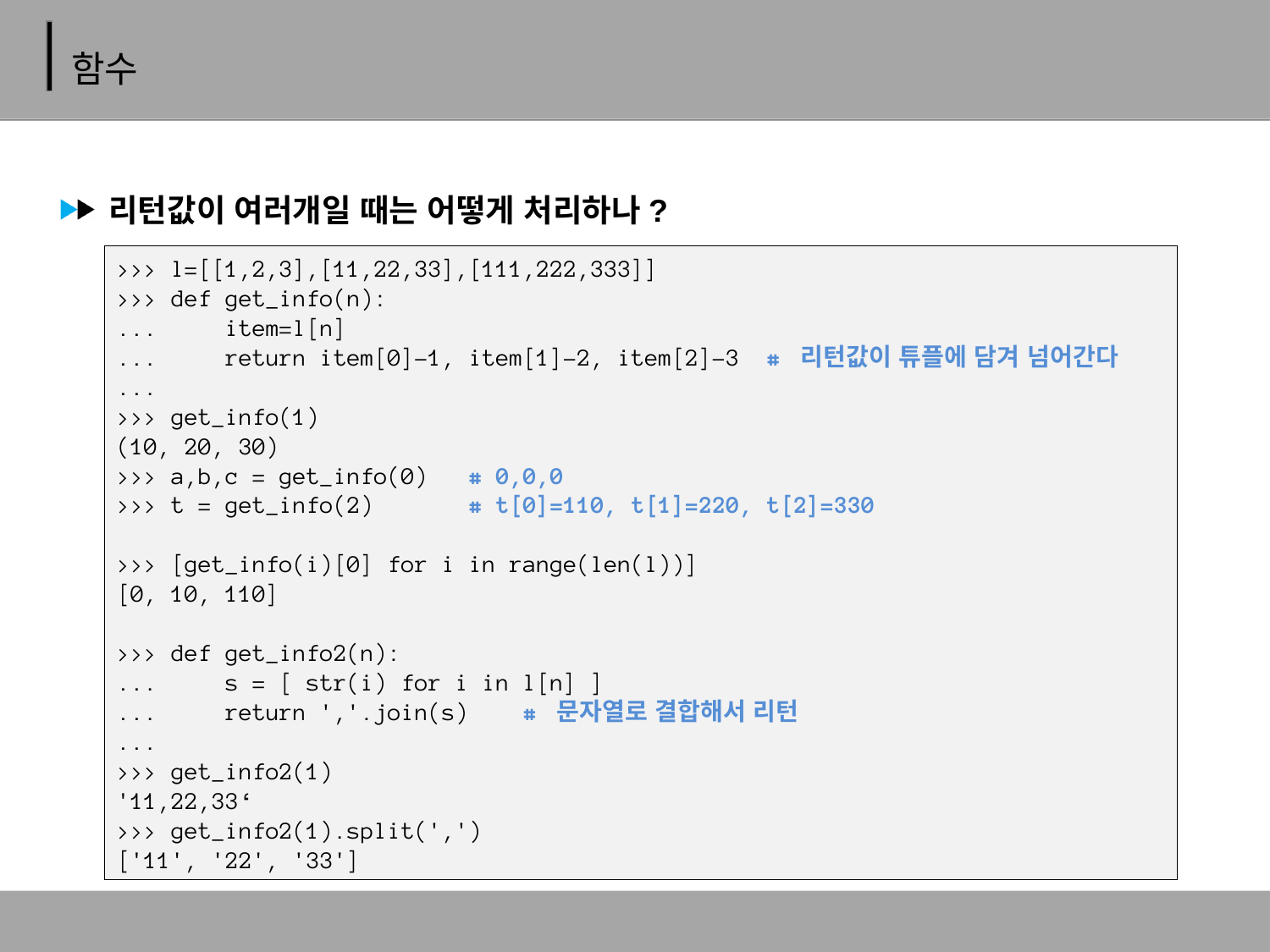

# 함수
리턴값이 여러개일 때는 어떻게 처리하나?
>>> l=[[1,2,3],[11,22,33],[111,222,333]]
>>> def get_info(n):
...     item=l[n]
...     return item[0]-1, item[1]-2, item[2]-3  # 리턴값이 튜플에 담겨 넘어간다
...
>>> get_info(1)
(10, 20, 30)
>>> a,b,c = get_info(0)   # 0,0,0
>>> t = get_info(2)       # t[0]=110, t[1]=220, t[2]=330

>>> [get_info(i)[0] for i in range(len(l))]
[0, 10, 110]

>>> def get_info2(n):
...     s = [ str(i) for i in l[n] ]
...     return ','.join(s)    # 문자열로 결합해서 리턴
...
>>> get_info2(1)
'11,22,33‘
>>> get_info2(1).split(',')
['11', '22', '33']